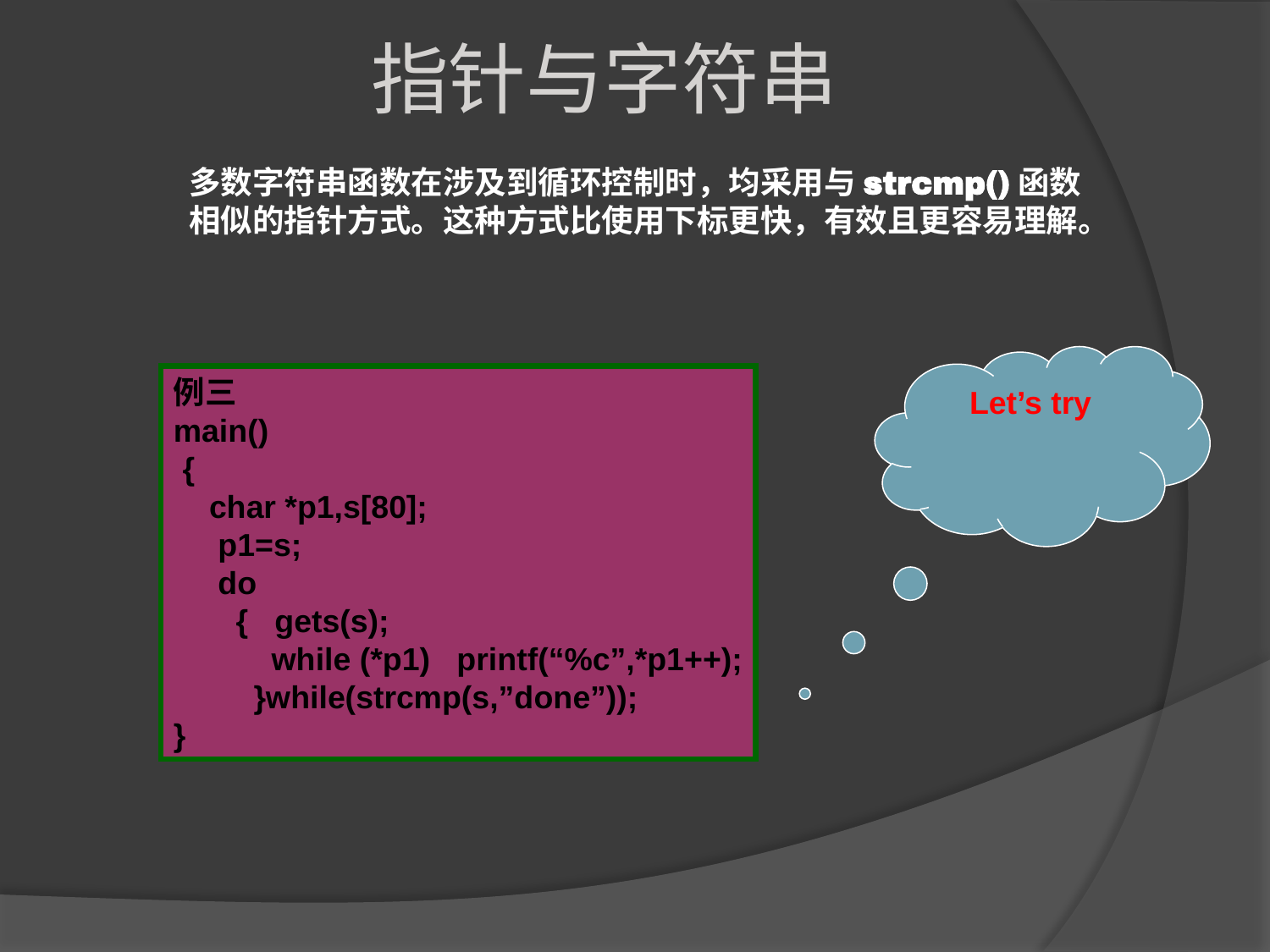

指针与字符串
多数字符串函数在涉及到循环控制时，均采用与strcmp()函数
相似的指针方式。这种方式比使用下标更快，有效且更容易理解。
Let’s try
例三
main()
 {
    char *p1,s[80];
     p1=s;
     do
       {   gets(s);
           while (*p1)   printf(“%c”,*p1++);
         }while(strcmp(s,”done”));
}